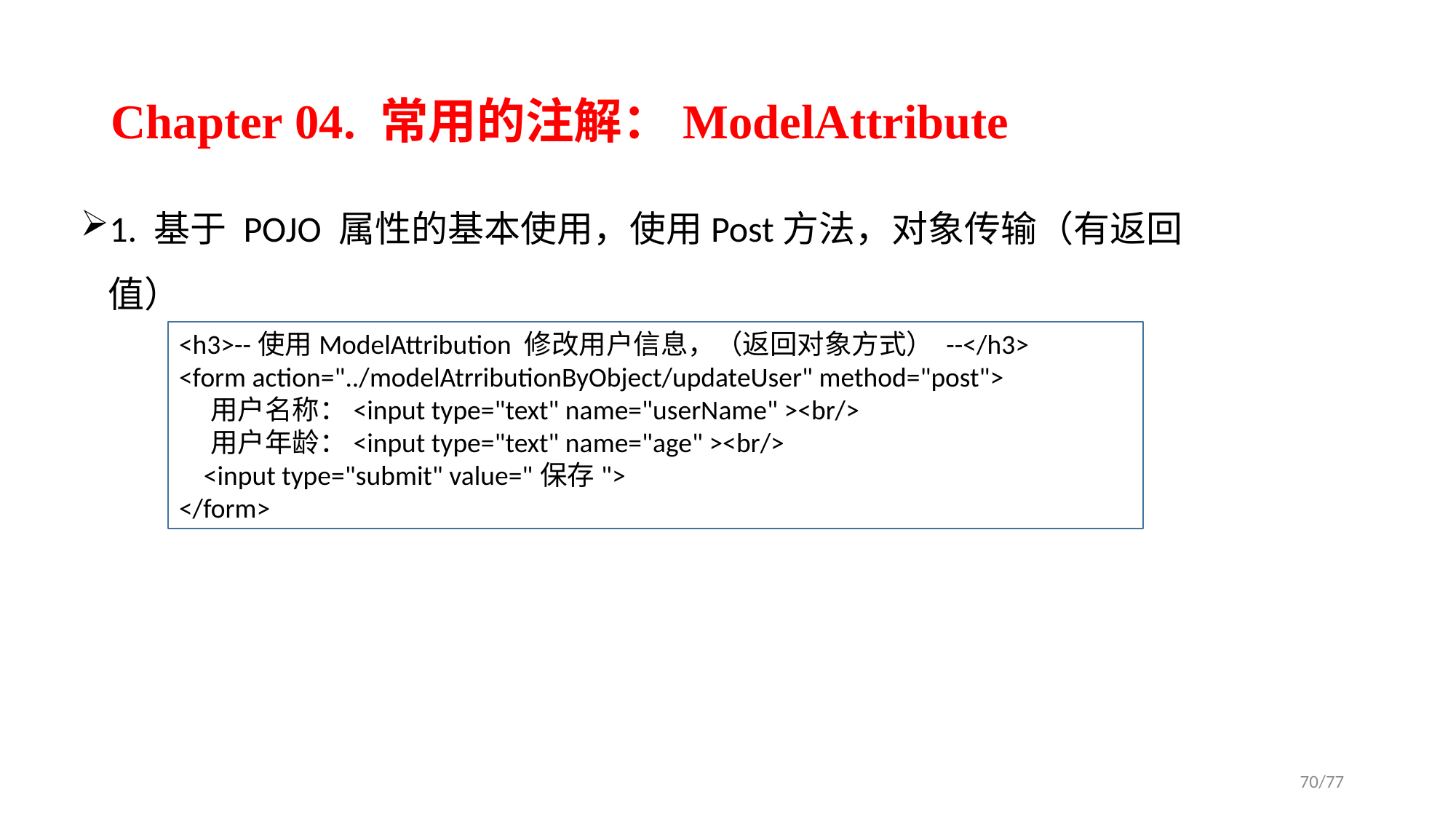

# Chapter 04. 常用的注解：ModelAttribute
1. 基于 POJO 属性的基本使用，使用Post方法，对象传输（有返回值）
<h3>--使用ModelAttribution 修改用户信息，（返回对象方式） --</h3>
<form action="../modelAtrributionByObject/updateUser" method="post">
    用户名称：<input type="text" name="userName" ><br/>
    用户年龄：<input type="text" name="age" ><br/>
    <input type="submit" value="保存">
</form>
70